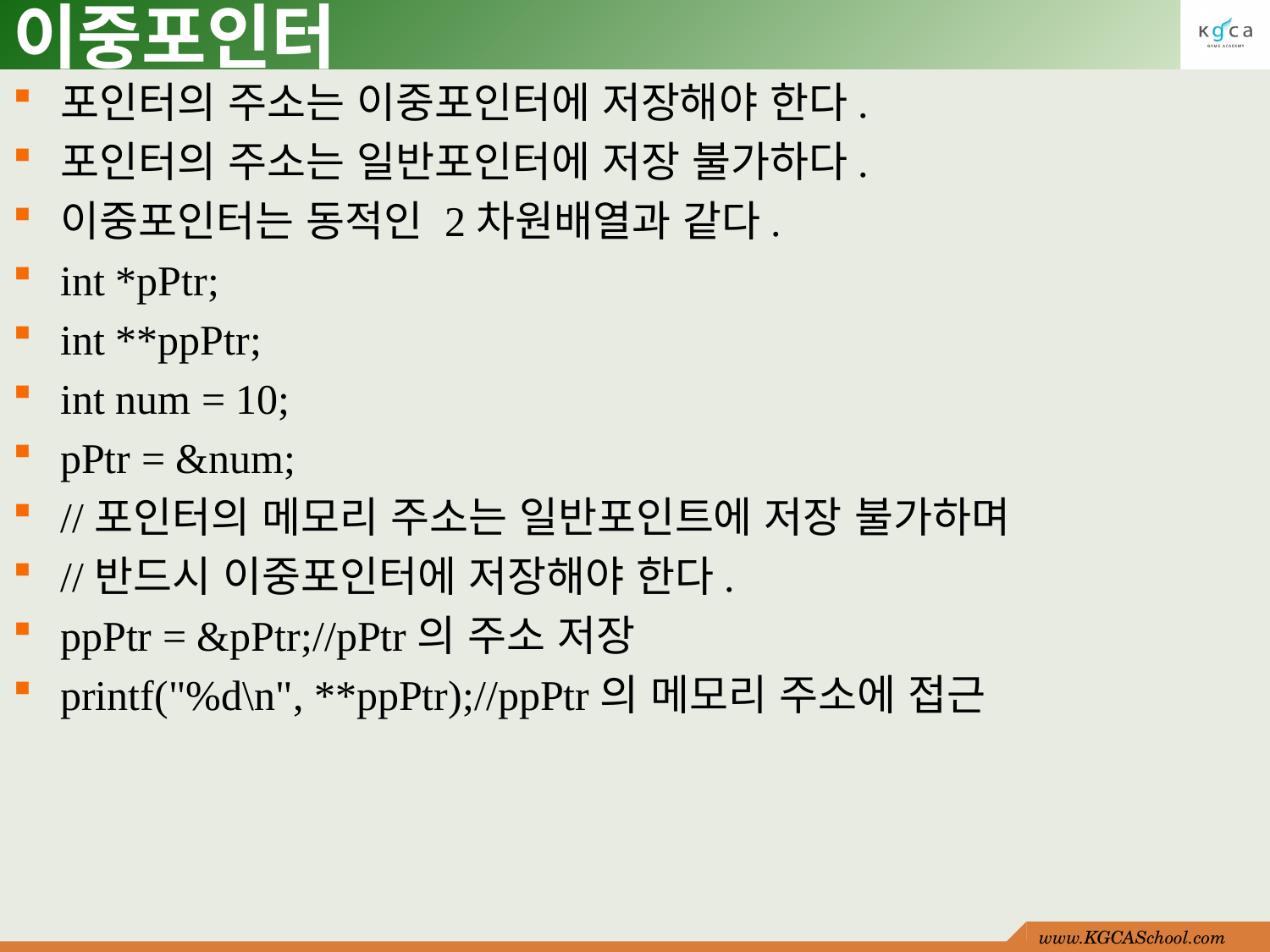

# 이중포인터
포인터의 주소는 이중포인터에 저장해야 한다.
포인터의 주소는 일반포인터에 저장 불가하다.
이중포인터는 동적인 2차원배열과 같다.
int *pPtr;
int **ppPtr;
int num = 10;
pPtr = &num;
//포인터의 메모리 주소는 일반포인트에 저장 불가하며
//반드시 이중포인터에 저장해야 한다.
ppPtr = &pPtr;//pPtr의 주소 저장
printf("%d\n", **ppPtr);//ppPtr의 메모리 주소에 접근